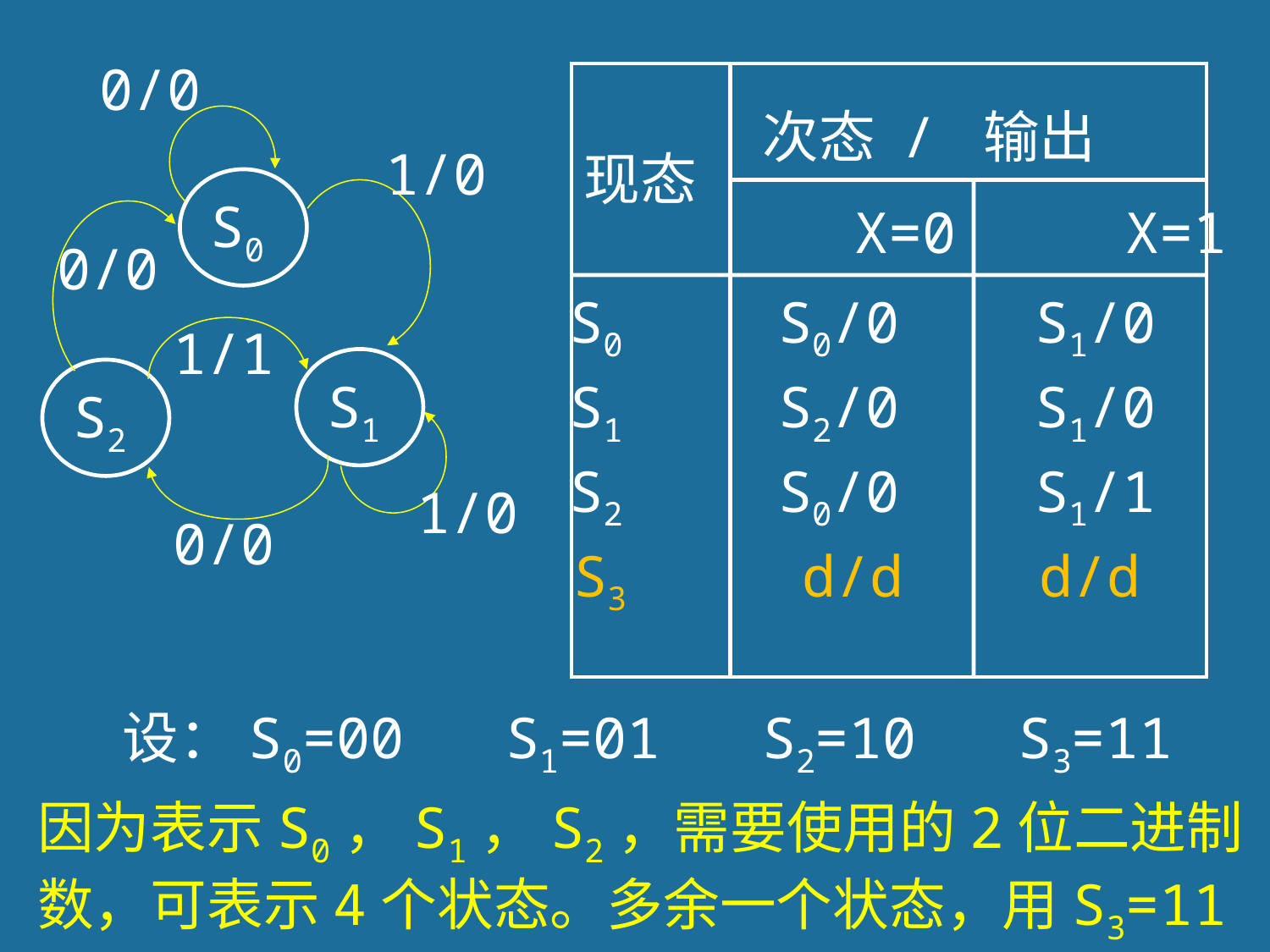

0/0

             次态 / 输出
        X=0     X=1

1/0
现态

S0

0/0

S0        S0/0    S1/0
1/1

S1
S1        S2/0    S1/0
S2

S2        S0/0    S1/1

1/0
0/0
S3         d/d    d/d
  设：S0=00   S1=01   S2=10   S3=11
因为表示S0，S1，S2，需要使用的2位二进制数，可表示4个状态。多余一个状态，用S3=11表示。
45